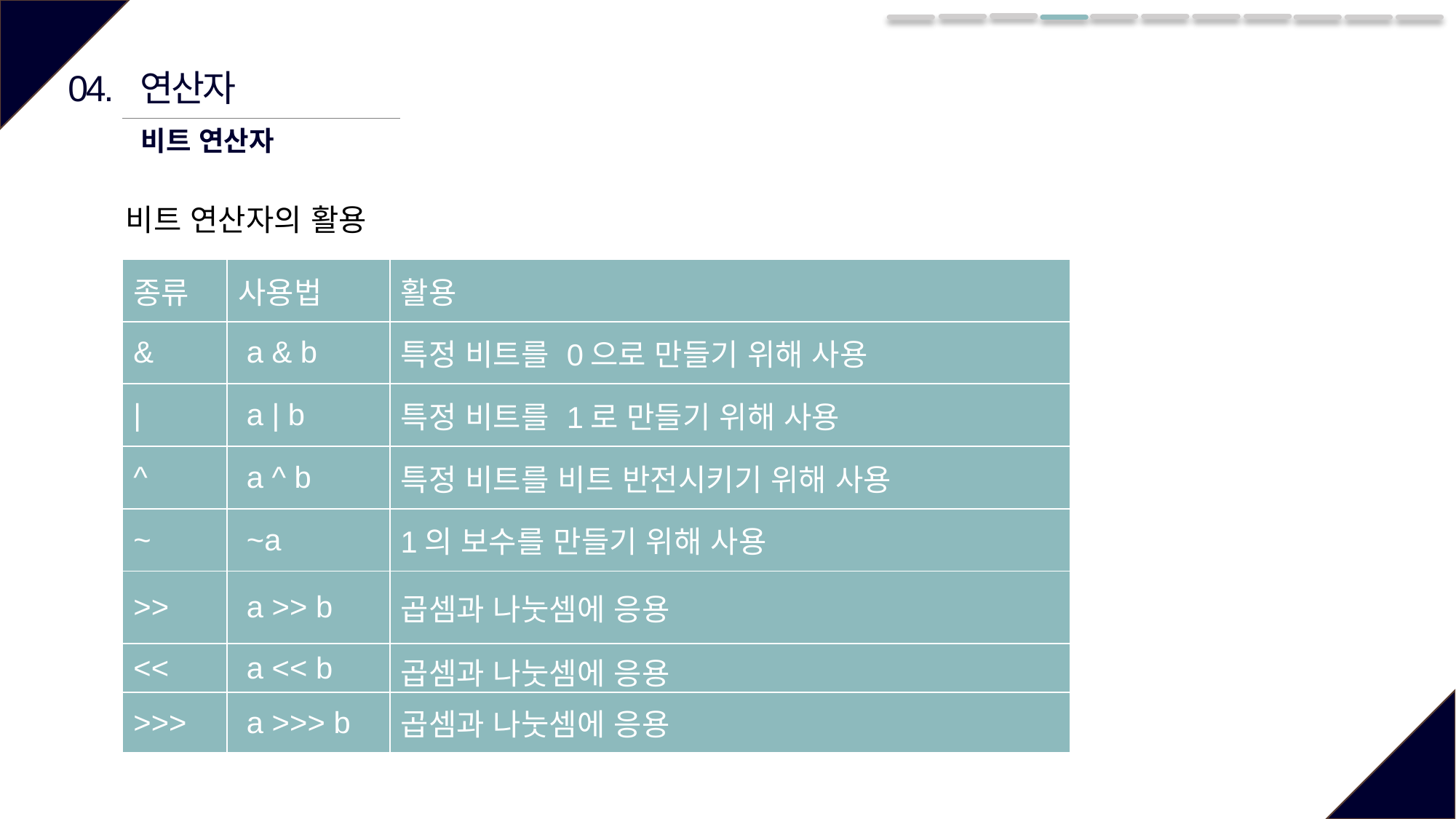

연산자
04.
비트 연산자
비트 연산자의 활용
| 종류 | 사용법 | 활용 |
| --- | --- | --- |
| & | a & b | 특정 비트를 0으로 만들기 위해 사용 |
| | | a | b | 특정 비트를 1로 만들기 위해 사용 |
| ^ | a ^ b | 특정 비트를 비트 반전시키기 위해 사용 |
| ~ | ~a | 1의 보수를 만들기 위해 사용 |
| >> | a >> b | 곱셈과 나눗셈에 응용 |
| << | a << b | 곱셈과 나눗셈에 응용 |
| >>> | a >>> b | 곱셈과 나눗셈에 응용 |